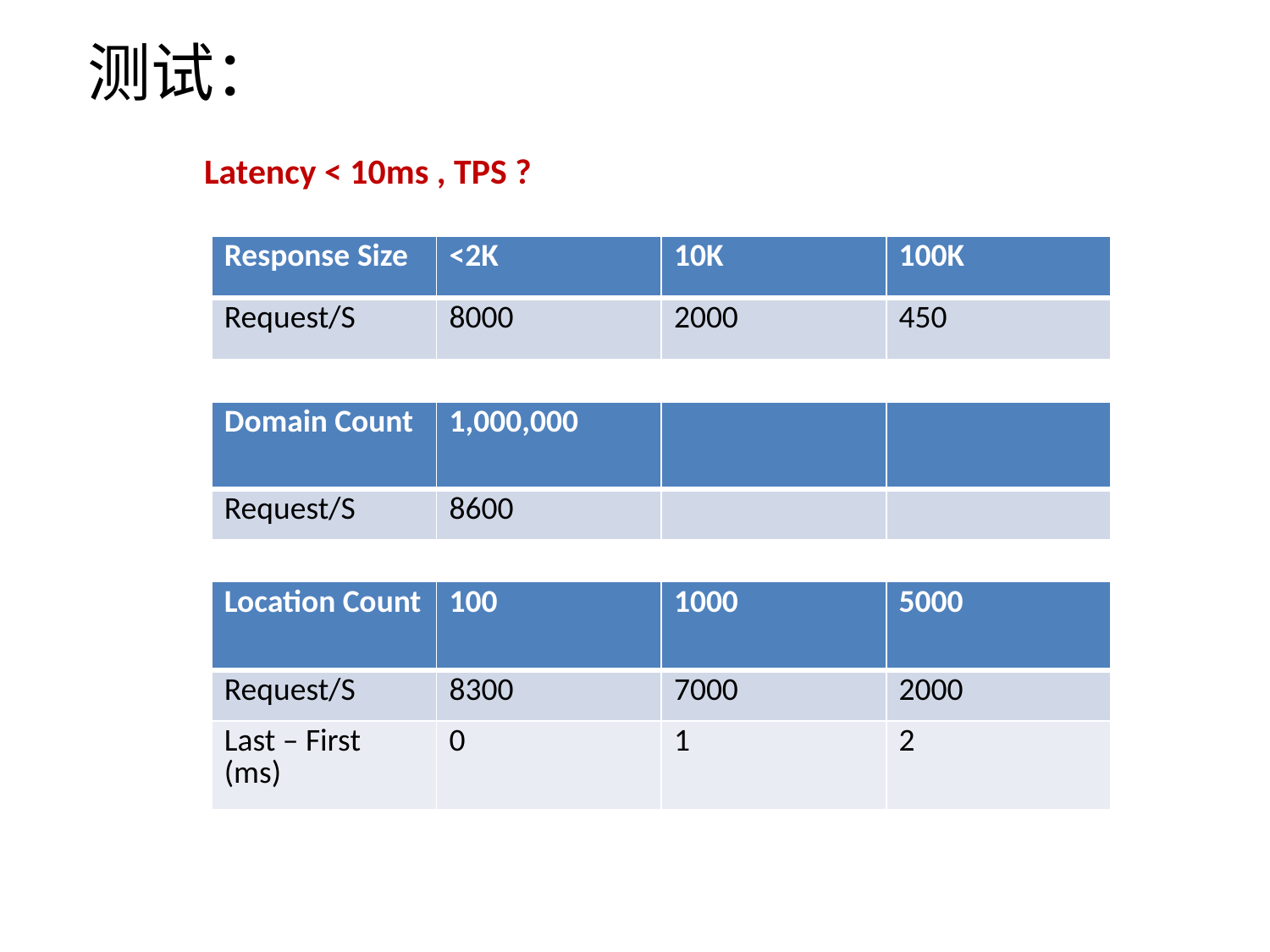

测试：
Latency < 10ms , TPS ?
| Response Size | <2K | 10K | 100K |
| --- | --- | --- | --- |
| Request/S | 8000 | 2000 | 450 |
| Domain Count | 1,000,000 |  |  |
| --- | --- | --- | --- |
| Request/S | 8600 |  |  |
| Location Count | 100 | 1000 | 5000 |
| --- | --- | --- | --- |
| Request/S | 8300 | 7000 | 2000 |
| Last – First (ms) | 0 | 1 | 2 |